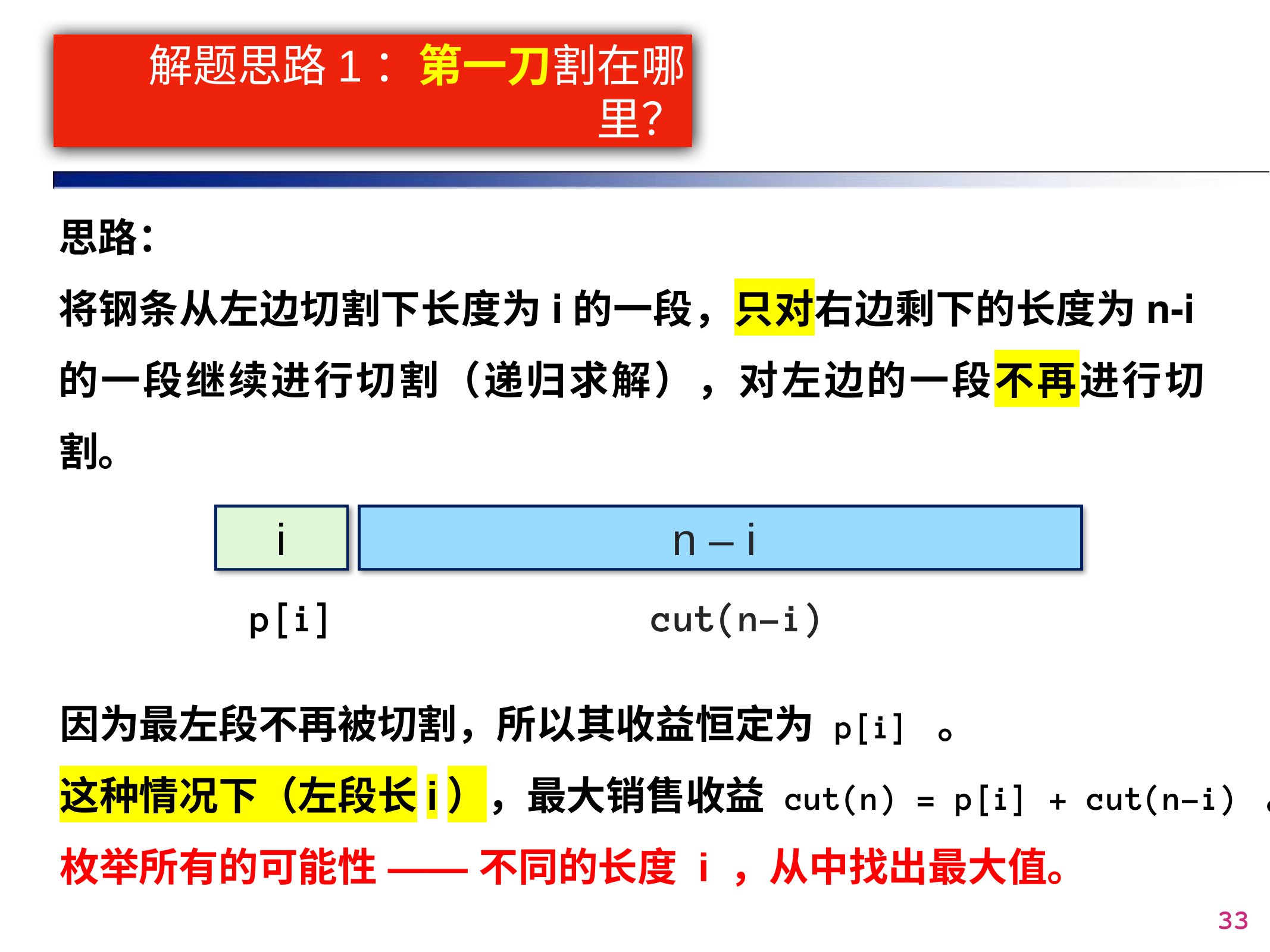

# 解题思路1：第一刀割在哪里？
思路：
将钢条从左边切割下长度为i的一段，只对右边剩下的长度为n-i的一段继续进行切割（递归求解），对左边的一段不再进行切割。
i
n – i
cut(n-i)
p[i]
因为最左段不再被切割，所以其收益恒定为 p[i] 。
这种情况下（左段长i），最大销售收益 cut(n) = p[i] + cut(n-i) 。
枚举所有的可能性 —— 不同的长度 i ，从中找出最大值。
33